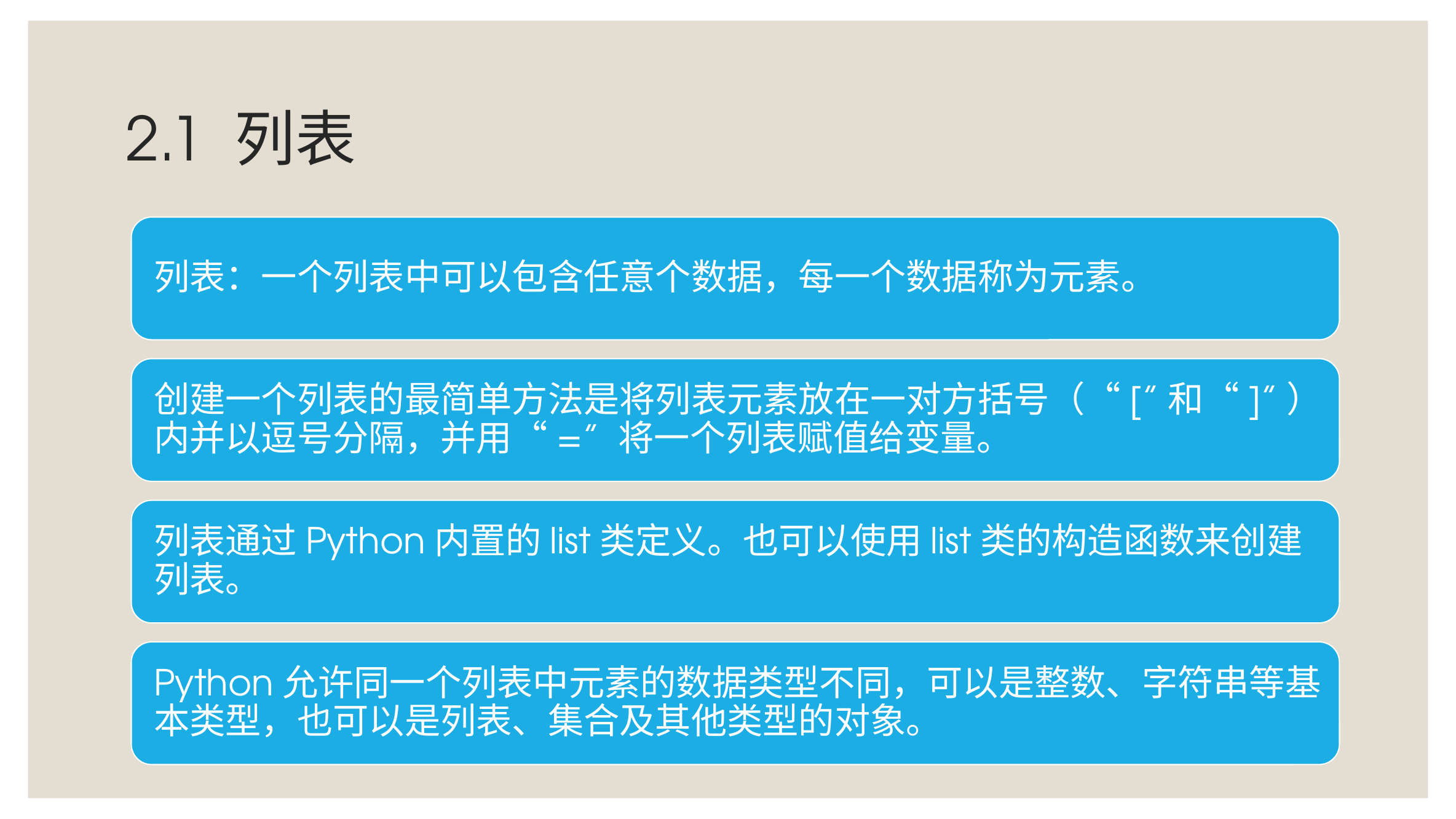

# 2.1 列表
列表：一个列表中可以包含任意个数据，每一个数据称为元素。
创建一个列表的最简单方法是将列表元素放在一对方括号（“[”和“]”）内并以逗号分隔，并用“=” 将一个列表赋值给变量。
列表通过Python内置的list类定义。也可以使用list类的构造函数来创建列表。
Python允许同一个列表中元素的数据类型不同，可以是整数、字符串等基本类型，也可以是列表、集合及其他类型的对象。